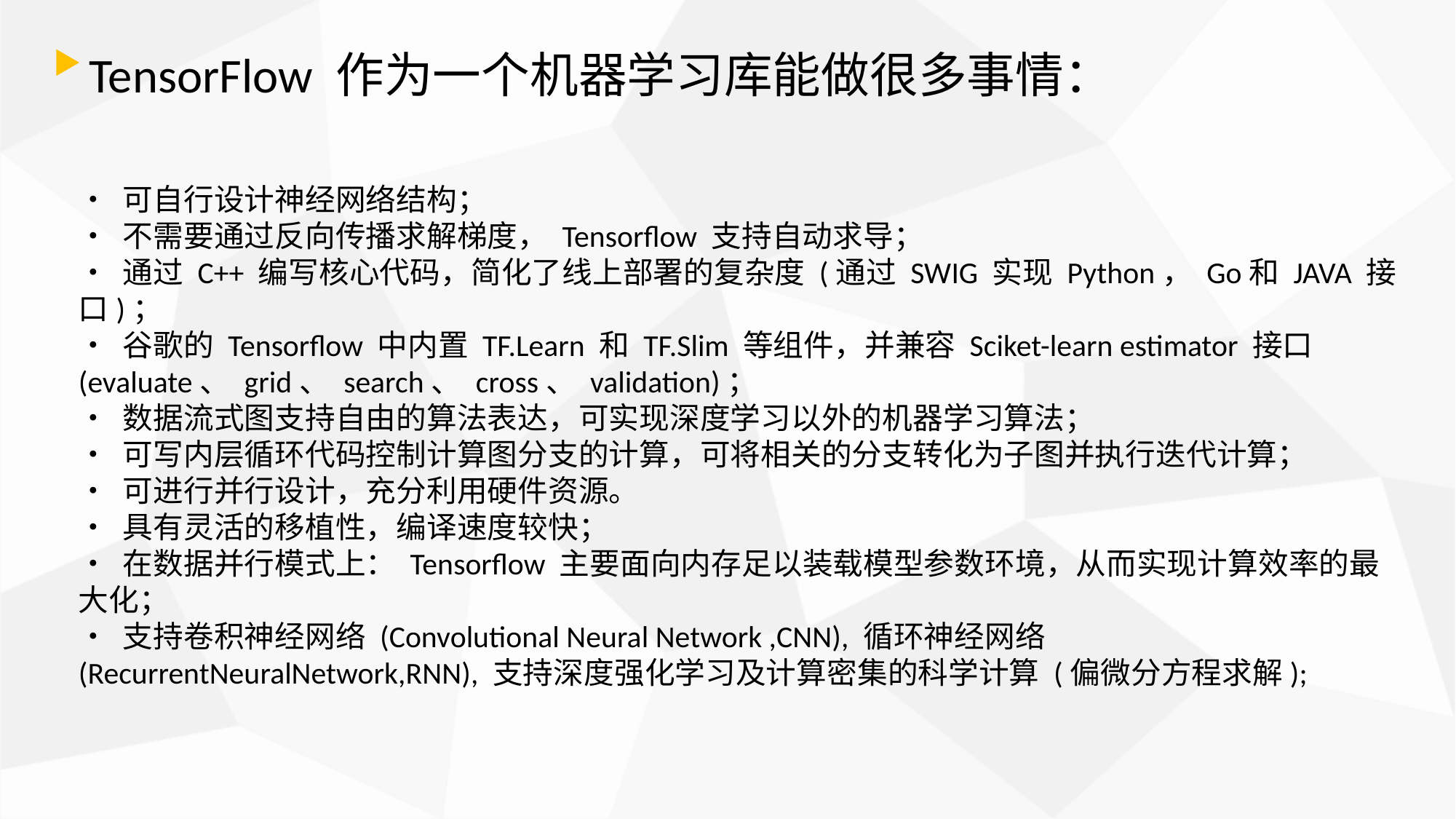

TensorFlow 作为一个机器学习库能做很多事情：

• 可自行设计神经网络结构；
• 不需要通过反向传播求解梯度， Tensorflow 支持自动求导；
• 通过 C++ 编写核心代码，简化了线上部署的复杂度 (通过 SWIG 实现 Python， Go和 JAVA 接口)；
• 谷歌的 Tensorflow 中内置 TF.Learn 和 TF.Slim 等组件，并兼容 Sciket-learn estimator 接口 (evaluate、 grid、 search、 cross、 validation)；
• 数据流式图支持自由的算法表达，可实现深度学习以外的机器学习算法；
• 可写内层循环代码控制计算图分支的计算，可将相关的分支转化为子图并执行迭代计算；
• 可进行并行设计，充分利用硬件资源。
• 具有灵活的移植性，编译速度较快；
• 在数据并行模式上： Tensorflow 主要面向内存足以装载模型参数环境，从而实现计算效率的最大化；
• 支持卷积神经网络 (Convolutional Neural Network ,CNN), 循环神经网络 (RecurrentNeuralNetwork,RNN), 支持深度强化学习及计算密集的科学计算 (偏微分方程求解);